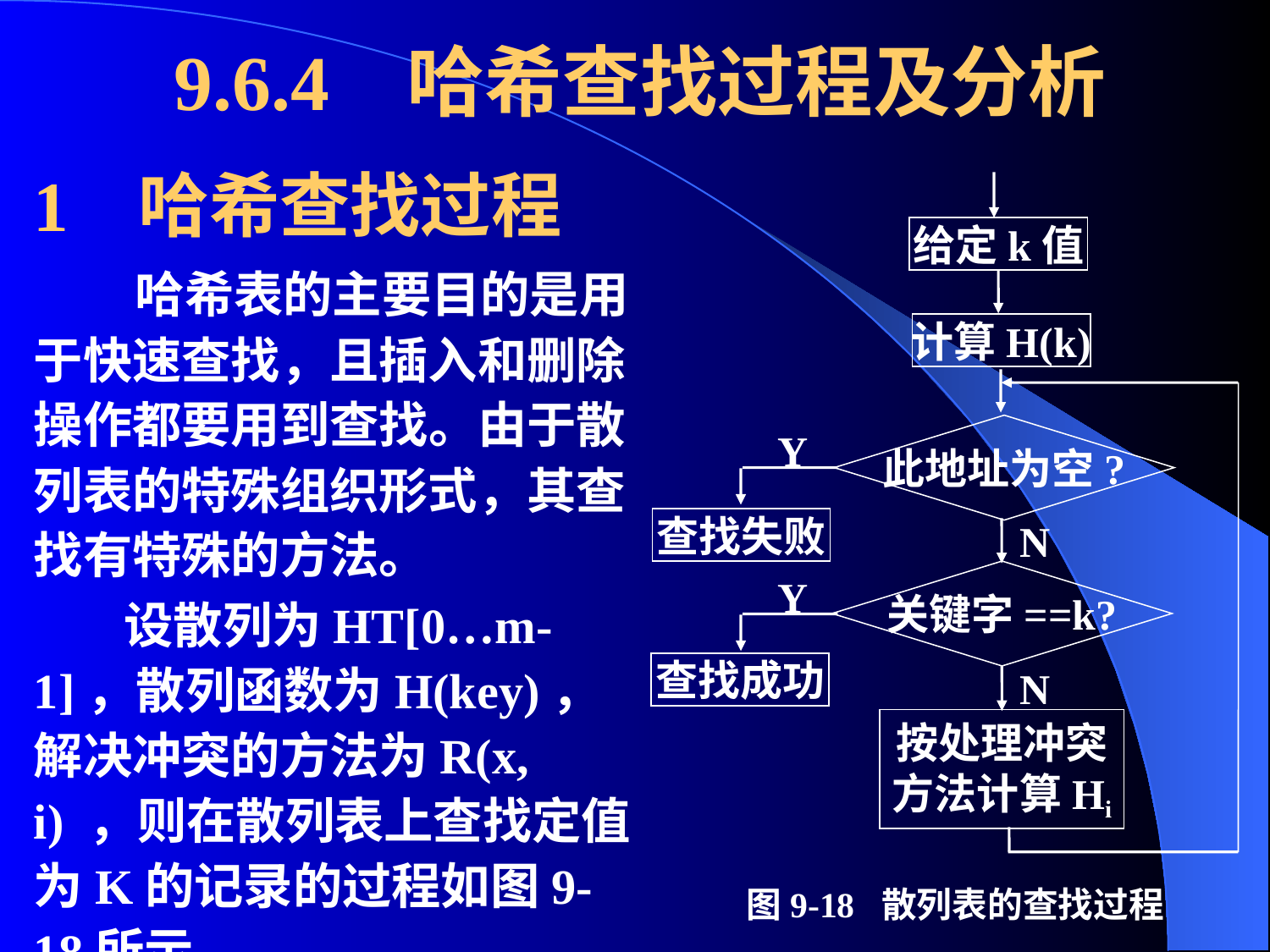

# 9.6.4   哈希查找过程及分析
1   哈希查找过程
        哈希表的主要目的是用于快速查找，且插入和删除操作都要用到查找。由于散列表的特殊组织形式，其查找有特殊的方法。
       设散列为HT[0…m-1]，散列函数为H(key)，解决冲突的方法为R(x, i) ，则在散列表上查找定值为K的记录的过程如图9-18所示。

给定k值

计算H(k)

此地址为空?
Y

查找失败

N
关键字==k?
Y

查找成功

N
按处理冲突
方法计算Hi
图9-18  散列表的查找过程